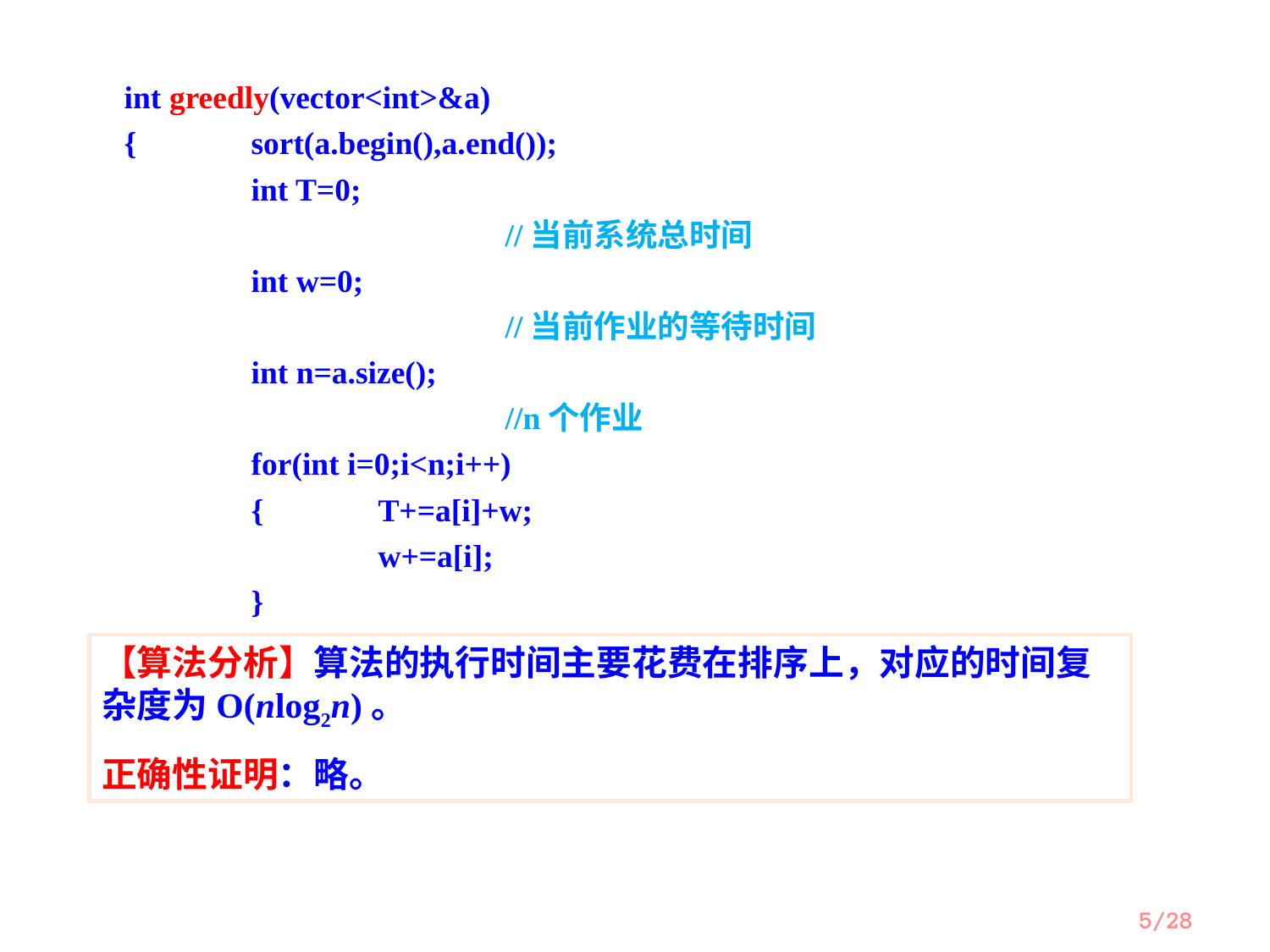

int greedly(vector<int>&a)
{	sort(a.begin(),a.end());
	int T=0;									//当前系统总时间
	int w=0;									//当前作业的等待时间
	int n=a.size();								//n个作业
	for(int i=0;i<n;i++)
	{	T+=a[i]+w;
		w+=a[i];
	}
	return T;
}
【算法分析】算法的执行时间主要花费在排序上，对应的时间复杂度为O(nlog2n)。
正确性证明：略。
5/28